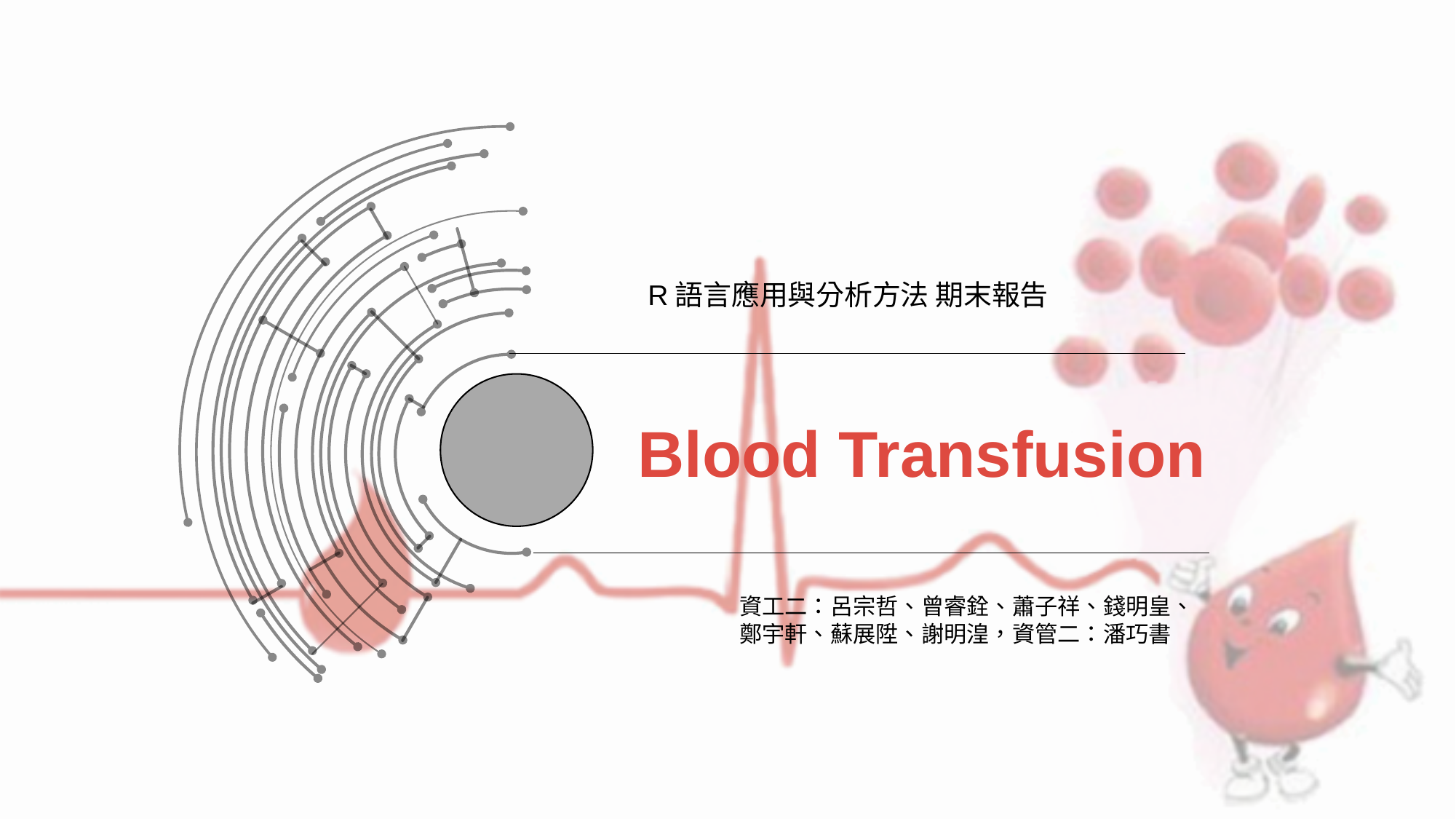

R語言應用與分析方法 期末報告

Blood Transfusion
資工二：呂宗哲、曾睿銓、蕭子祥、錢明皇、鄭宇軒、蘇展陞、謝明湟，資管二：潘巧書